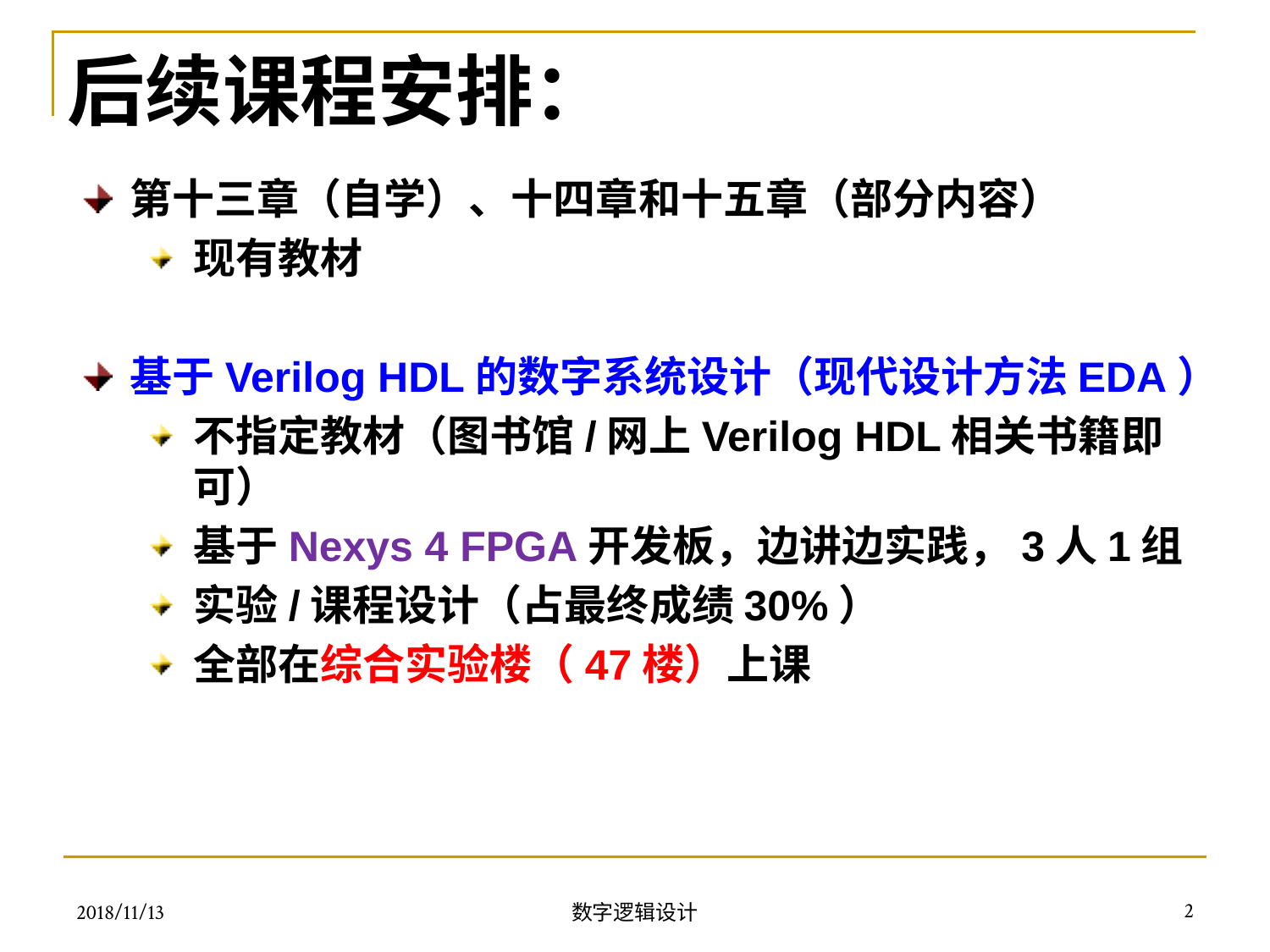

后续课程安排：
第十三章（自学）、十四章和十五章（部分内容）
现有教材

基于Verilog HDL的数字系统设计（现代设计方法EDA）
不指定教材（图书馆/网上Verilog HDL相关书籍即可）
基于Nexys 4 FPGA开发板，边讲边实践，3人1组
实验/课程设计（占最终成绩30%）
全部在综合实验楼（47楼）上课

2018/11/13
2
数字逻辑设计